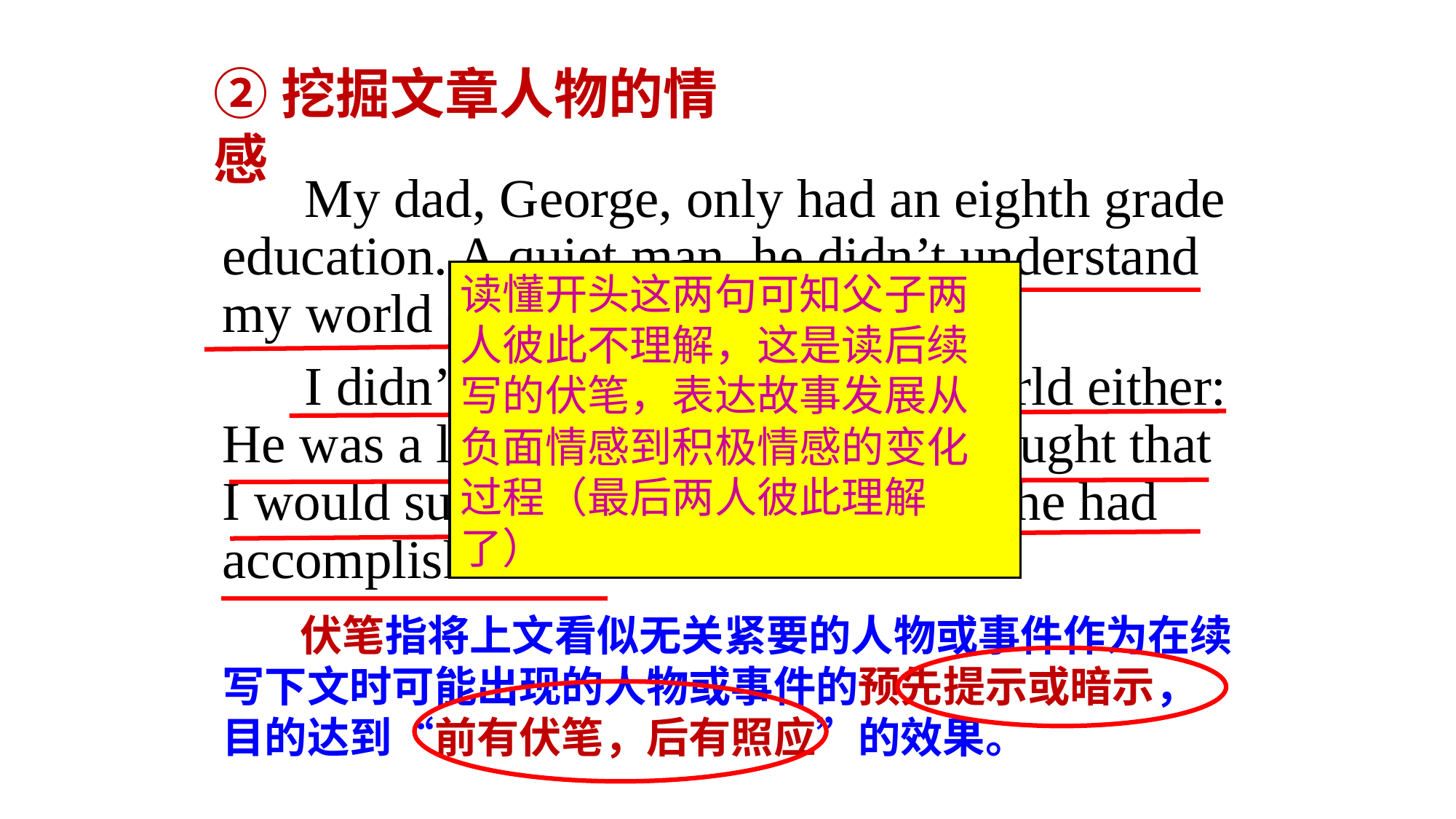

②挖掘文章人物的情感
      My dad, George, only had an eighth grade education. A quiet man, he didn’t understand my world of school activities.…
      I didn’t really understand his world either: He was a livestock trucker, and I thought that I would surpass（超过）anything he had accomplished …
读懂开头这两句可知父子两人彼此不理解，这是读后续写的伏笔，表达故事发展从负面情感到积极情感的变化过程（最后两人彼此理解了）
       伏笔指将上文看似无关紧要的人物或事件作为在续写下文时可能出现的人物或事件的预先提示或暗示，目的达到“前有伏笔，后有照应”的效果。